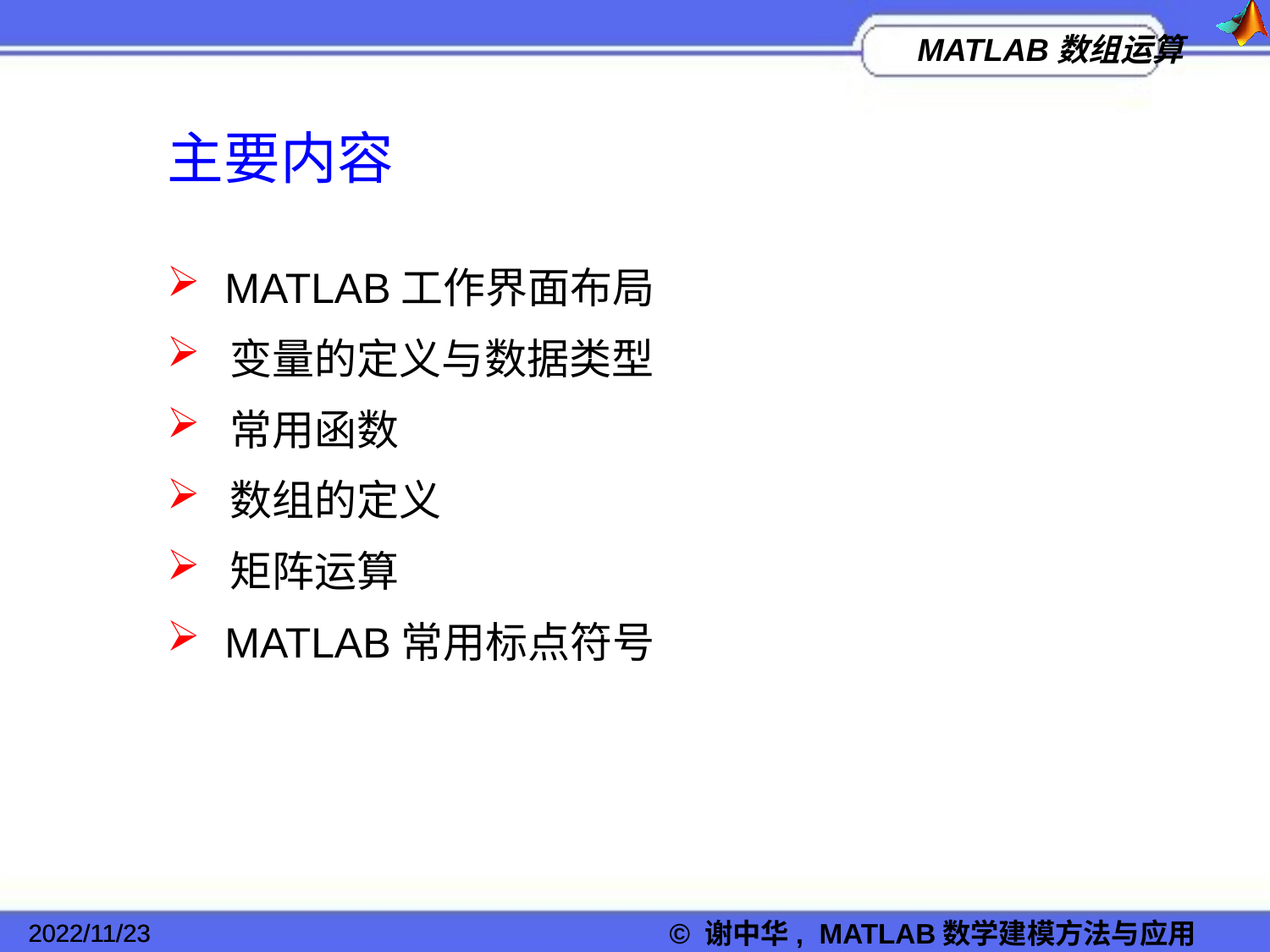

主要内容
  MATLAB工作界面布局
  变量的定义与数据类型
  常用函数
  数组的定义
  矩阵运算
  MATLAB常用标点符号
2022/11/23
© 谢中华,  MATLAB数学建模方法与应用